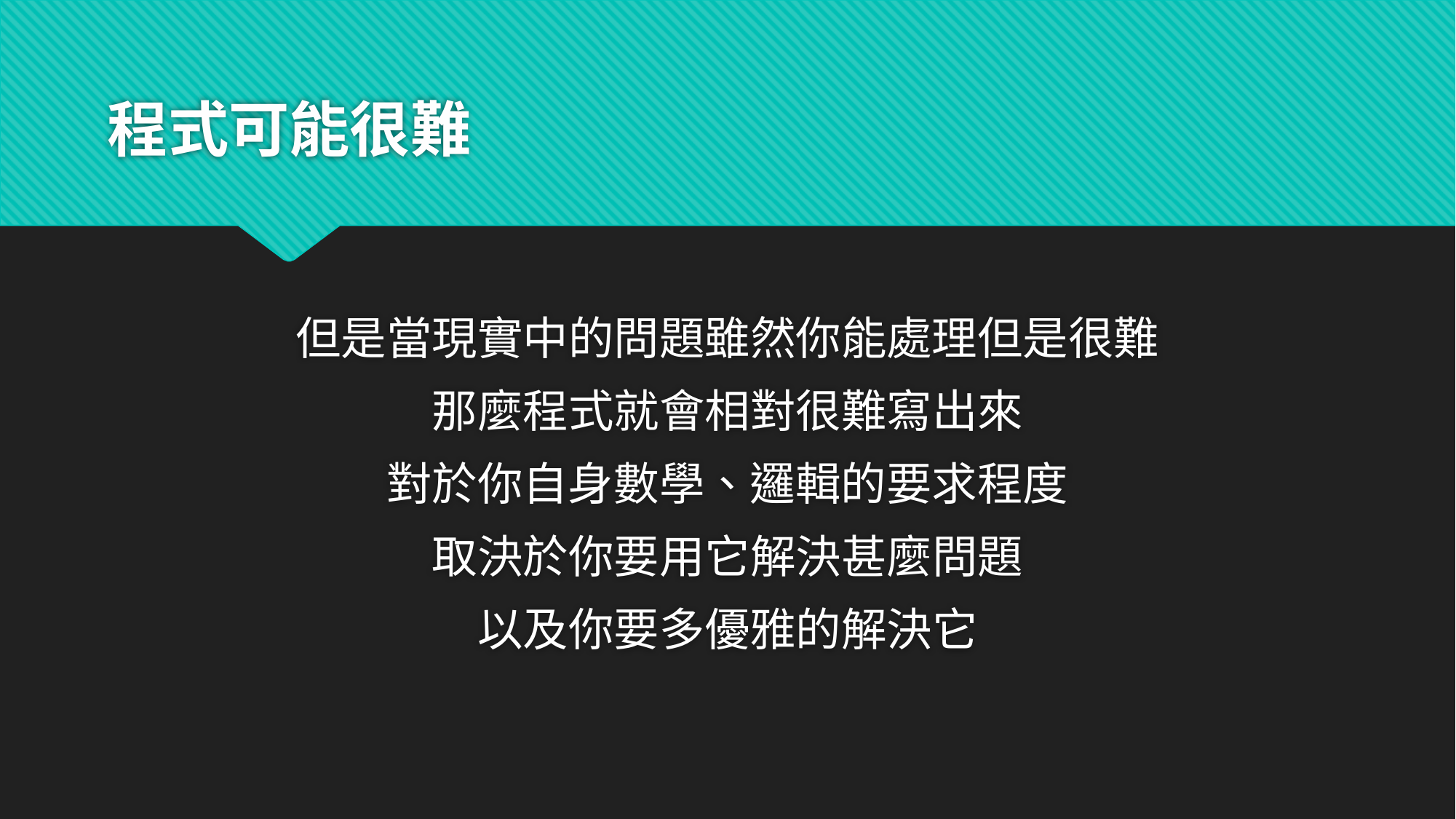

# 程式可能很難
但是當現實中的問題雖然你能處理但是很難
那麼程式就會相對很難寫出來
對於你自身數學、邏輯的要求程度
取決於你要用它解決甚麼問題
以及你要多優雅的解決它